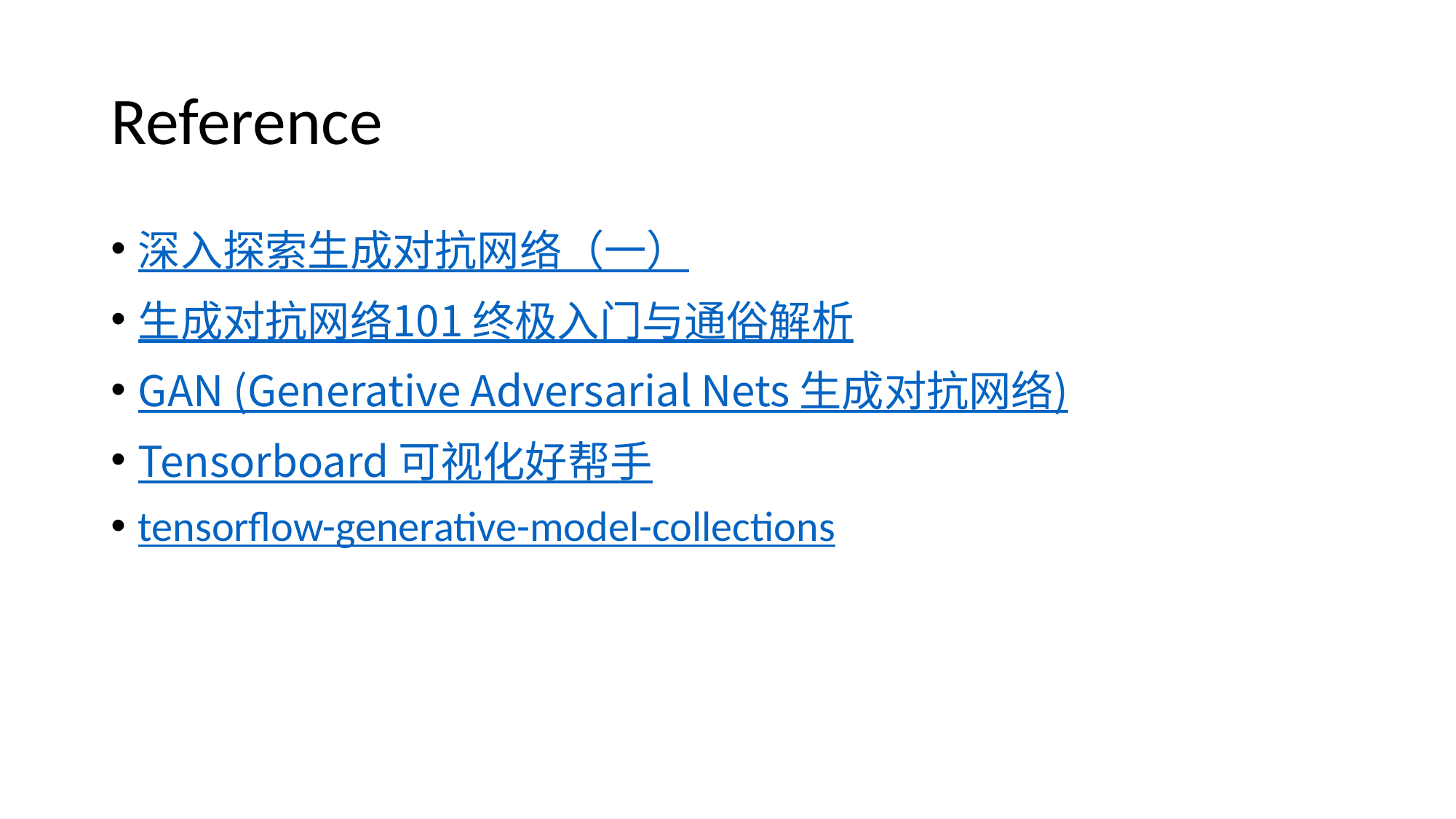

# Reference
深入探索生成对抗网络（一）
生成对抗网络101 终极入门与通俗解析
GAN (Generative Adversarial Nets 生成对抗网络)
Tensorboard 可视化好帮手
tensorflow-generative-model-collections